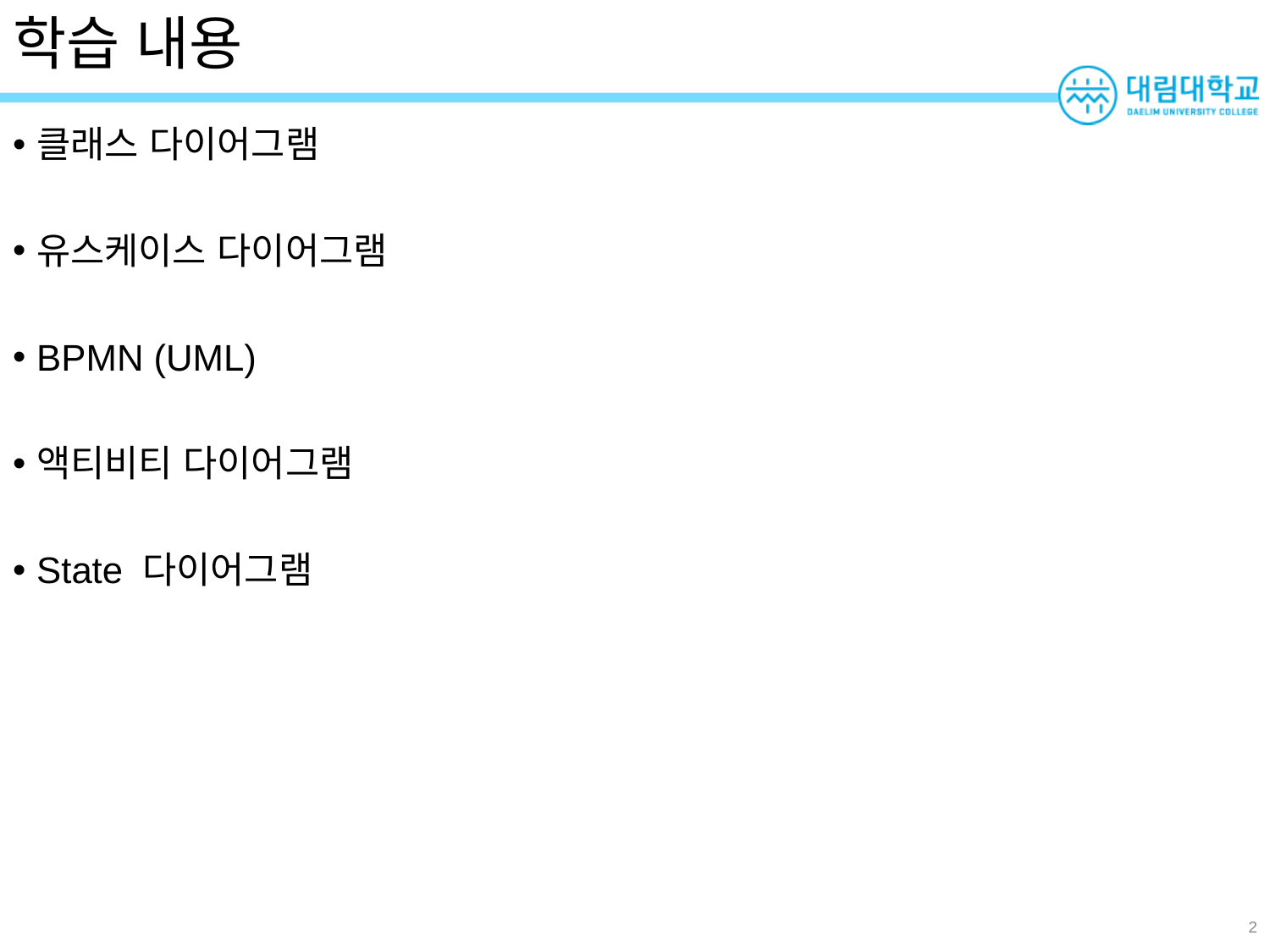

# 학습 내용
클래스 다이어그램

유스케이스 다이어그램

BPMN (UML)

액티비티 다이어그램

State 다이어그램

2